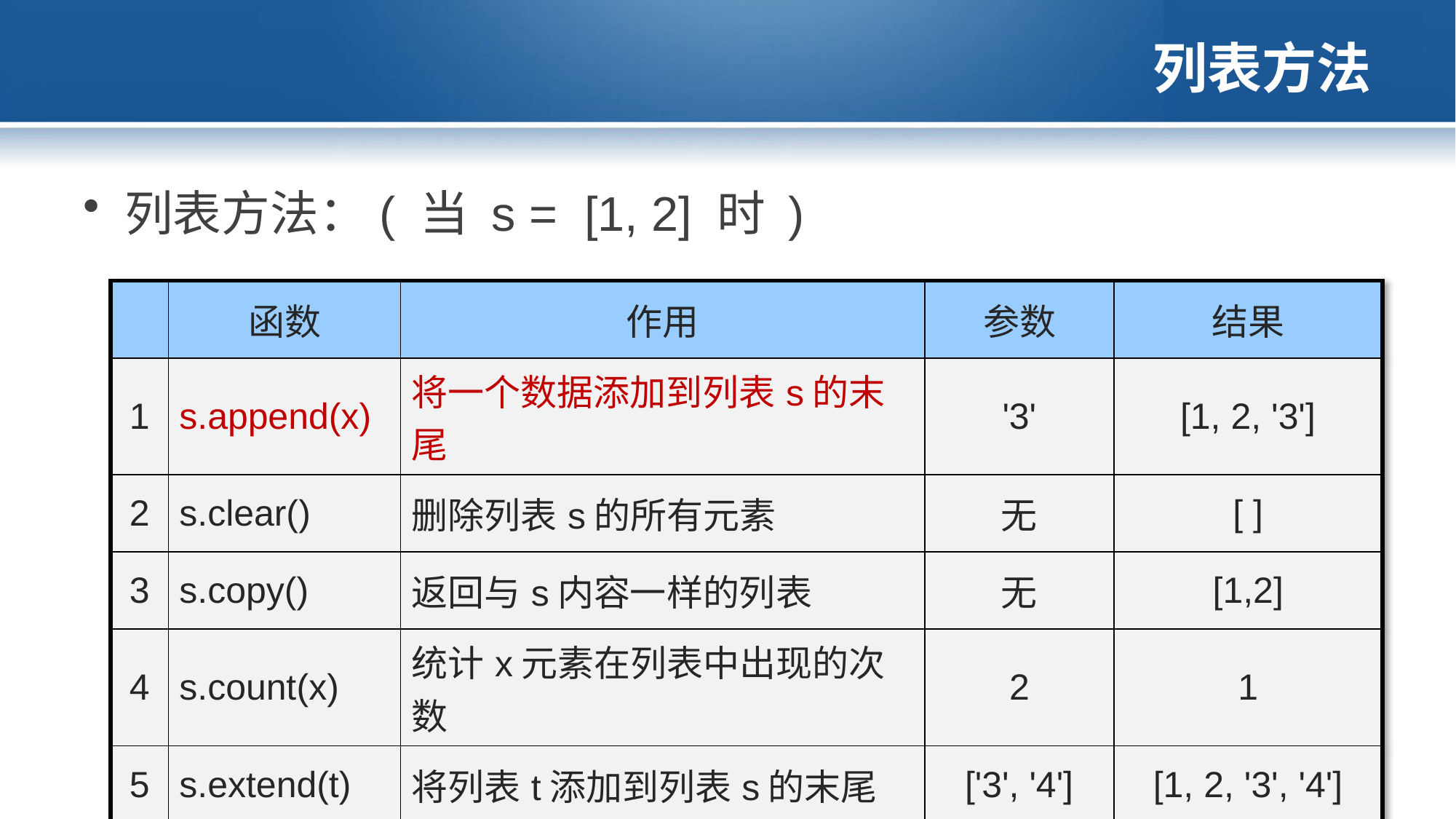

# 列表方法
列表方法：( 当 s =  [1, 2] 时 )
|  | 函数 | 作用 | 参数 | 结果 |
| --- | --- | --- | --- | --- |
| 1 | s.append(x) | 将一个数据添加到列表s的末尾 | '3' | [1, 2, '3'] |
| 2 | s.clear() | 删除列表s的所有元素 | 无 | [ ] |
| 3 | s.copy() | 返回与s内容一样的列表 | 无 | [1,2] |
| 4 | s.count(x) | 统计x元素在列表中出现的次数 | 2 | 1 |
| 5 | s.extend(t) | 将列表t添加到列表s的末尾 | ['3', '4'] | [1, 2, '3', '4'] |